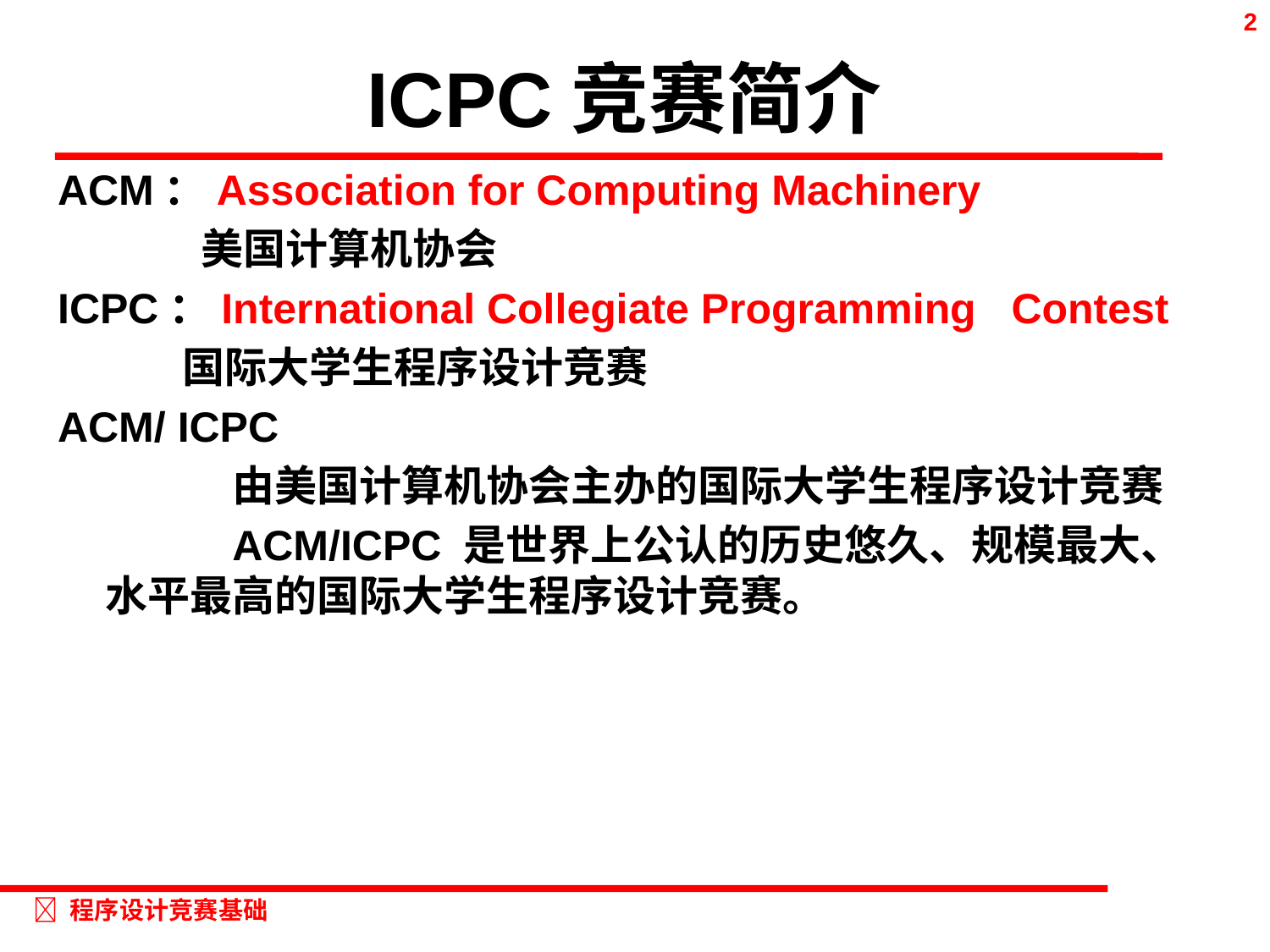

# ICPC竞赛简介
ACM：Association for Computing Machinery
              美国计算机协会
ICPC：International Collegiate Programming   Contest
            国际大学生程序设计竞赛
ACM/ ICPC
		由美国计算机协会主办的国际大学生程序设计竞赛
		ACM/ICPC 是世界上公认的历史悠久、规模最大、水平最高的国际大学生程序设计竞赛。